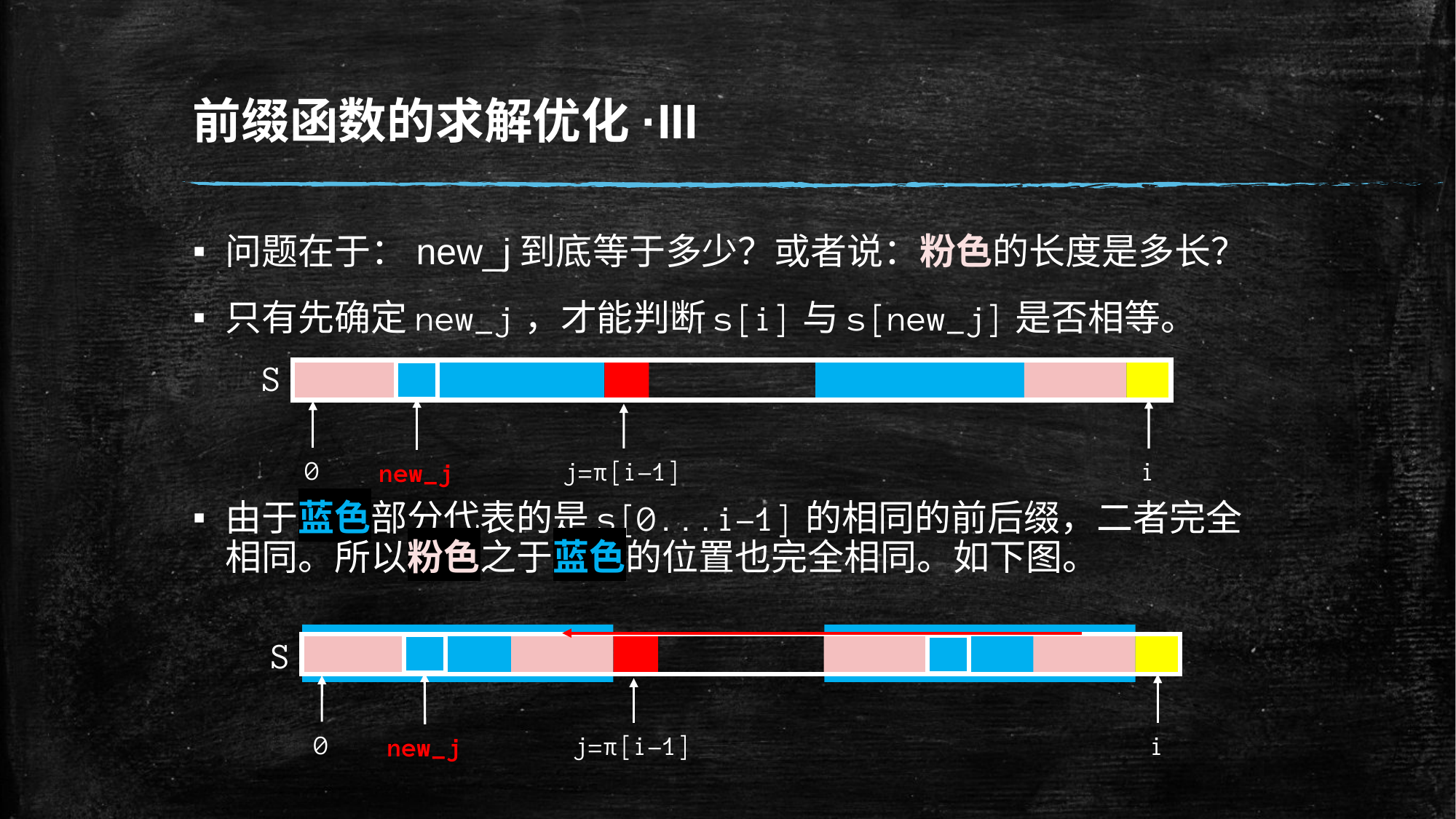

# 前缀函数的求解优化·III
问题在于：new_j到底等于多少？或者说：粉色的长度是多长？
只有先确定new_j，才能判断s[i]与s[new_j]是否相等。

由于蓝色部分代表的是s[0...i-1]的相同的前后缀，二者完全相同。所以粉色之于蓝色的位置也完全相同。如下图。
S

0
j=π[i-1]
i
new_j

S

0
j=π[i-1]
i
new_j